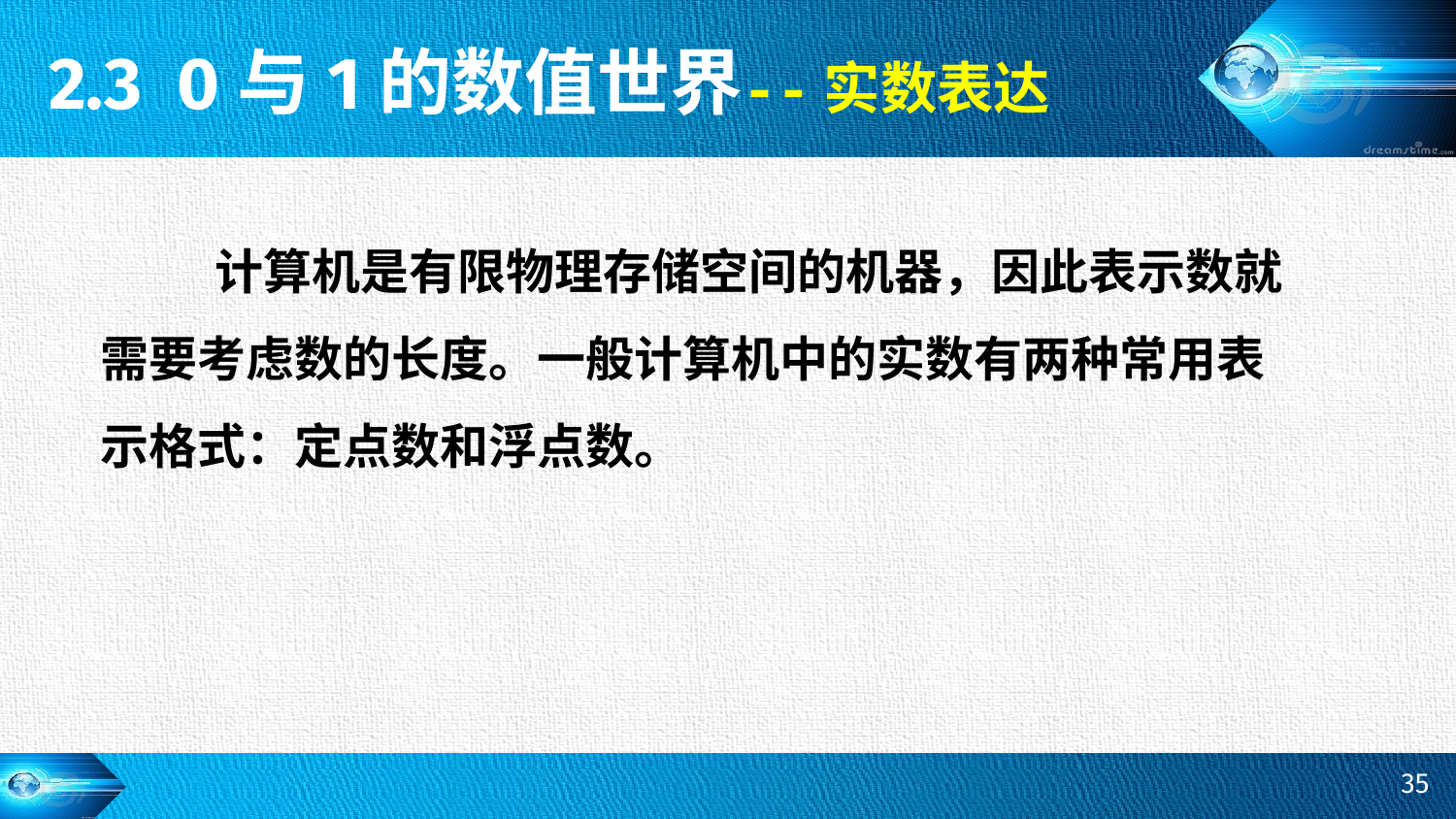

2.3  0与1的数值世界
--实数表达
计算机是有限物理存储空间的机器，因此表示数就需要考虑数的长度。一般计算机中的实数有两种常用表示格式：定点数和浮点数。
35